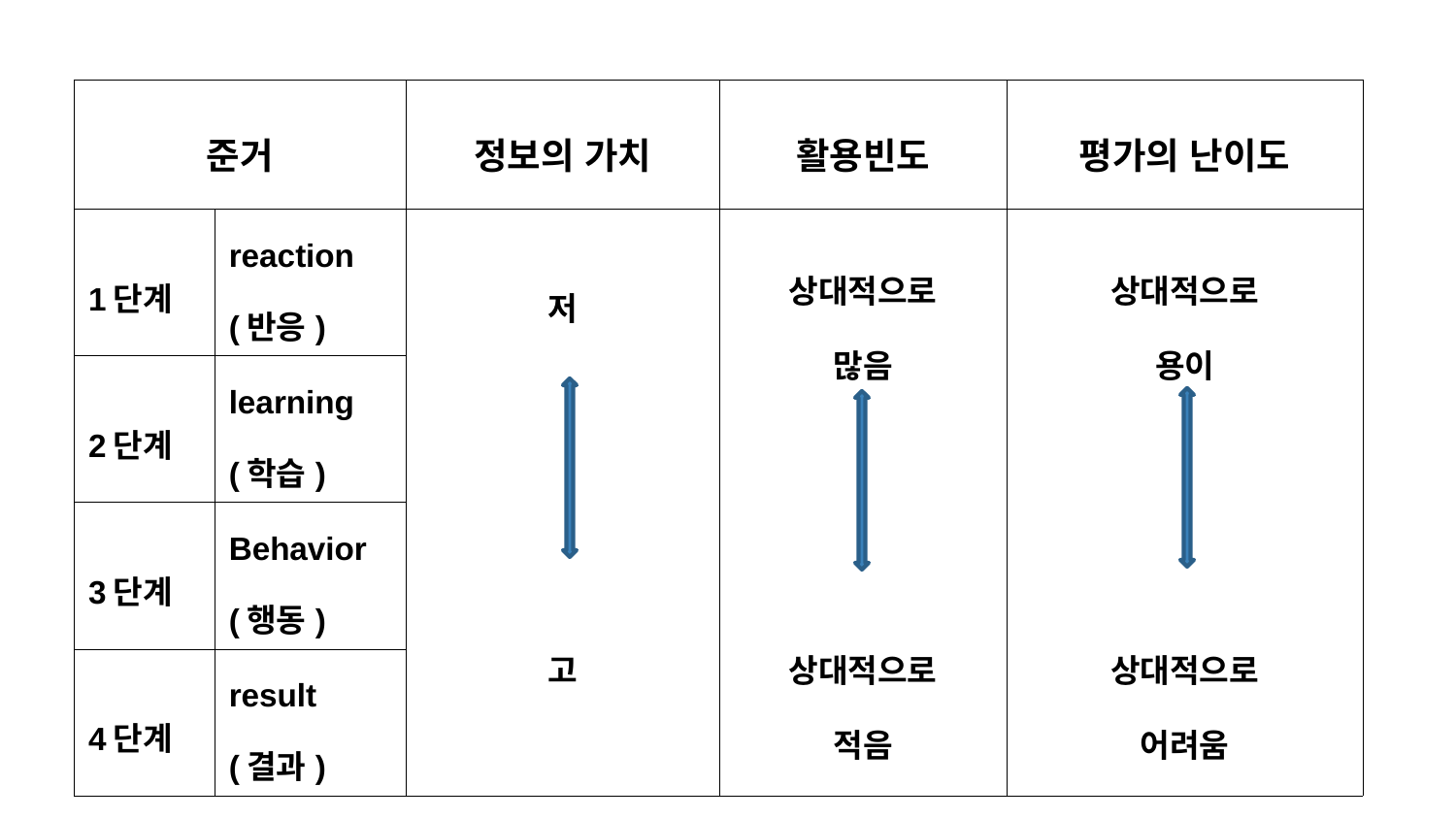

| 준거 |  | 정보의 가치 | 활용빈도 | 평가의 난이도 |
| --- | --- | --- | --- | --- |
| 1단계 | reaction (반응) | 저 고 | 상대적으로 많음 상대적으로 적음 | 상대적으로 용이 상대적으로 어려움 |
| 2단계 | learning (학습) |  |  |  |
| 3단계 | Behavior (행동) |  |  |  |
| 4단계 | result (결과) |  |  |  |